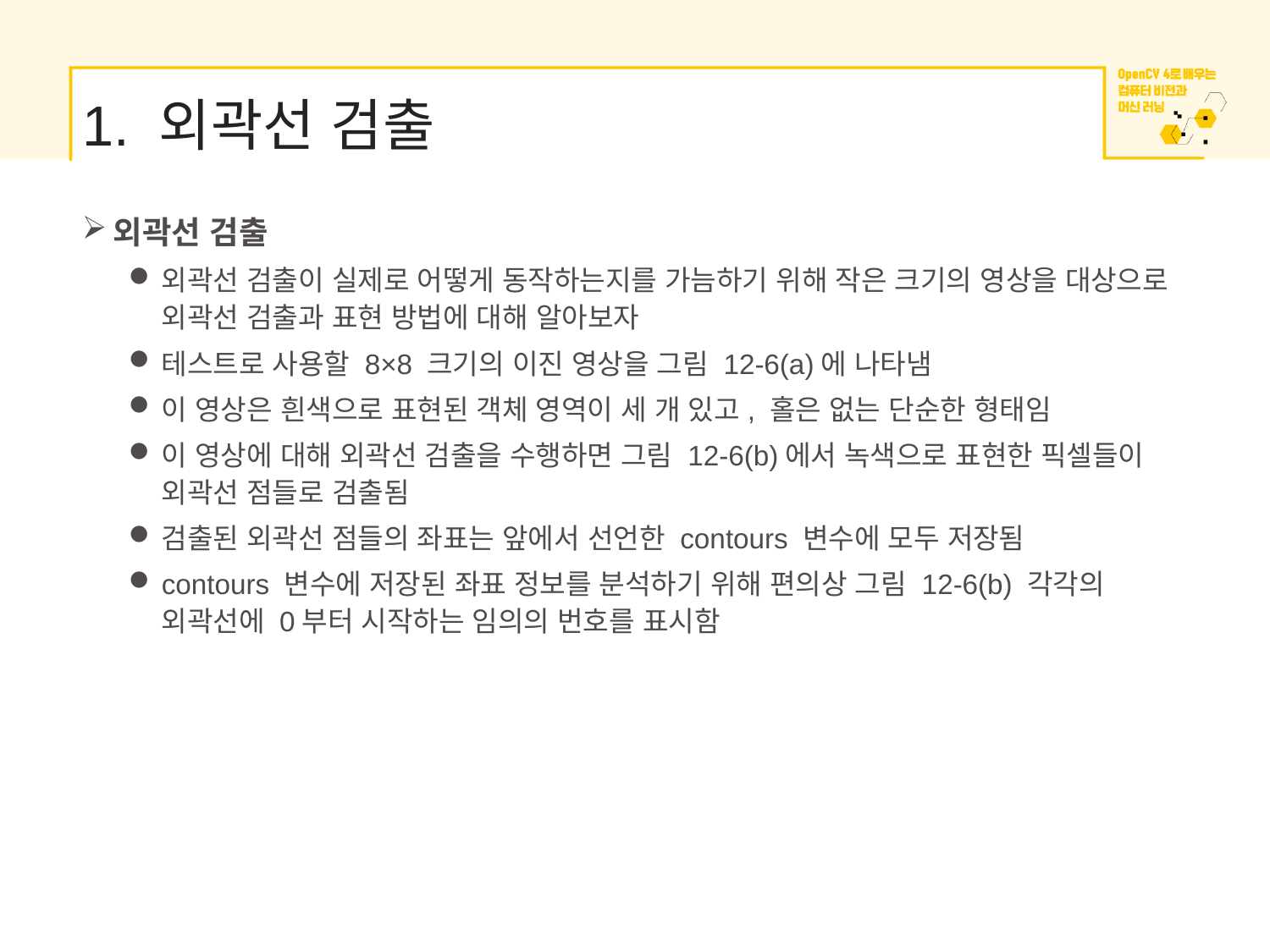

# 1. 외곽선 검출
외곽선 검출
외곽선 검출이 실제로 어떻게 동작하는지를 가늠하기 위해 작은 크기의 영상을 대상으로 외곽선 검출과 표현 방법에 대해 알아보자
테스트로 사용할 8×8 크기의 이진 영상을 그림 12-6(a)에 나타냄
이 영상은 흰색으로 표현된 객체 영역이 세 개 있고, 홀은 없는 단순한 형태임
이 영상에 대해 외곽선 검출을 수행하면 그림 12-6(b)에서 녹색으로 표현한 픽셀들이 외곽선 점들로 검출됨
검출된 외곽선 점들의 좌표는 앞에서 선언한 contours 변수에 모두 저장됨
contours 변수에 저장된 좌표 정보를 분석하기 위해 편의상 그림 12-6(b) 각각의 외곽선에 0부터 시작하는 임의의 번호를 표시함